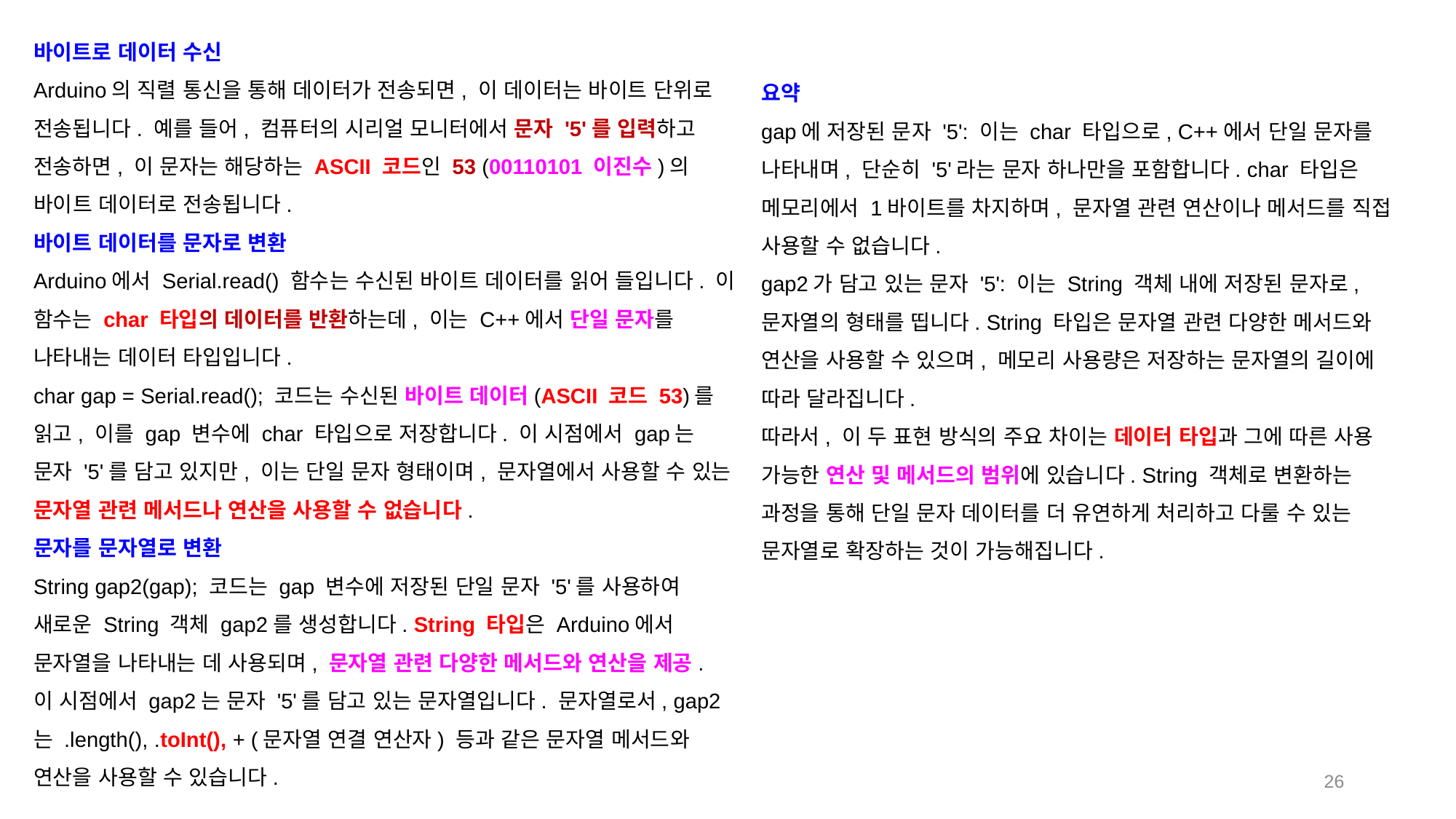

바이트로 데이터 수신
Arduino의 직렬 통신을 통해 데이터가 전송되면, 이 데이터는 바이트 단위로 전송됩니다. 예를 들어, 컴퓨터의 시리얼 모니터에서 문자 '5'를 입력하고 전송하면, 이 문자는 해당하는 ASCII 코드인 53 (00110101 이진수)의 바이트 데이터로 전송됩니다.
바이트 데이터를 문자로 변환
Arduino에서 Serial.read() 함수는 수신된 바이트 데이터를 읽어 들입니다. 이 함수는 char 타입의 데이터를 반환하는데, 이는 C++에서 단일 문자를 나타내는 데이터 타입입니다.
char gap = Serial.read(); 코드는 수신된 바이트 데이터(ASCII 코드 53)를 읽고, 이를 gap 변수에 char 타입으로 저장합니다. 이 시점에서 gap는 문자 '5'를 담고 있지만, 이는 단일 문자 형태이며, 문자열에서 사용할 수 있는 문자열 관련 메서드나 연산을 사용할 수 없습니다.
문자를 문자열로 변환
String gap2(gap); 코드는 gap 변수에 저장된 단일 문자 '5'를 사용하여 새로운 String 객체 gap2를 생성합니다. String 타입은 Arduino에서 문자열을 나타내는 데 사용되며, 문자열 관련 다양한 메서드와 연산을 제공.
이 시점에서 gap2는 문자 '5'를 담고 있는 문자열입니다. 문자열로서, gap2는 .length(), .toInt(), + (문자열 연결 연산자) 등과 같은 문자열 메서드와 연산을 사용할 수 있습니다.
요약
gap에 저장된 문자 '5': 이는 char 타입으로, C++에서 단일 문자를 나타내며, 단순히 '5'라는 문자 하나만을 포함합니다. char 타입은 메모리에서 1바이트를 차지하며, 문자열 관련 연산이나 메서드를 직접 사용할 수 없습니다.
gap2가 담고 있는 문자 '5': 이는 String 객체 내에 저장된 문자로, 문자열의 형태를 띱니다. String 타입은 문자열 관련 다양한 메서드와 연산을 사용할 수 있으며, 메모리 사용량은 저장하는 문자열의 길이에 따라 달라집니다.
따라서, 이 두 표현 방식의 주요 차이는 데이터 타입과 그에 따른 사용 가능한 연산 및 메서드의 범위에 있습니다. String 객체로 변환하는 과정을 통해 단일 문자 데이터를 더 유연하게 처리하고 다룰 수 있는 문자열로 확장하는 것이 가능해집니다.
26